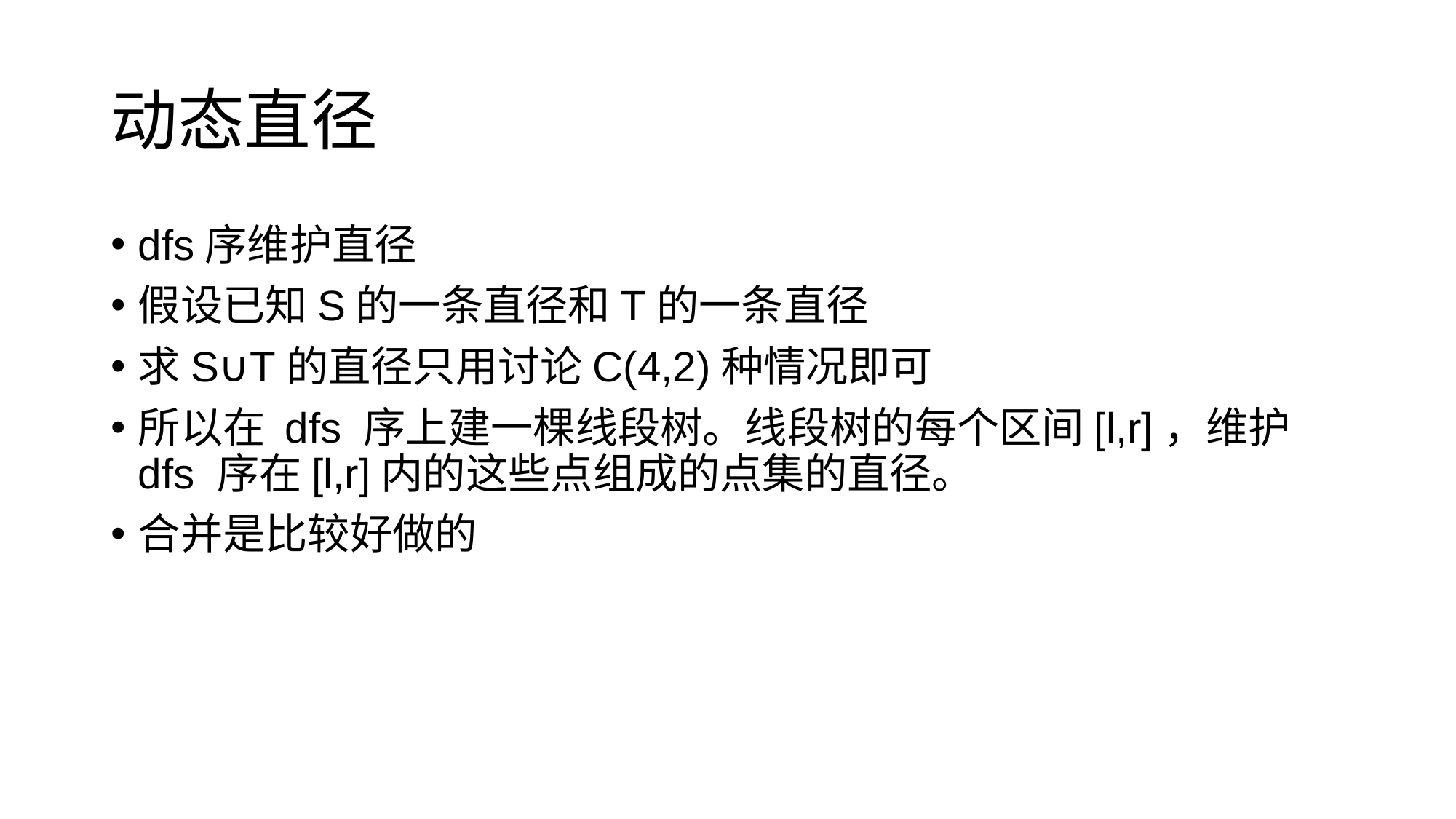

# 动态直径
dfs序维护直径
假设已知S的一条直径和T的一条直径
求S∪T的直径只用讨论C(4,2)种情况即可
所以在 dfs 序上建一棵线段树。线段树的每个区间[l,r]，维护 dfs 序在[l,r]内的这些点组成的点集的直径。
合并是比较好做的